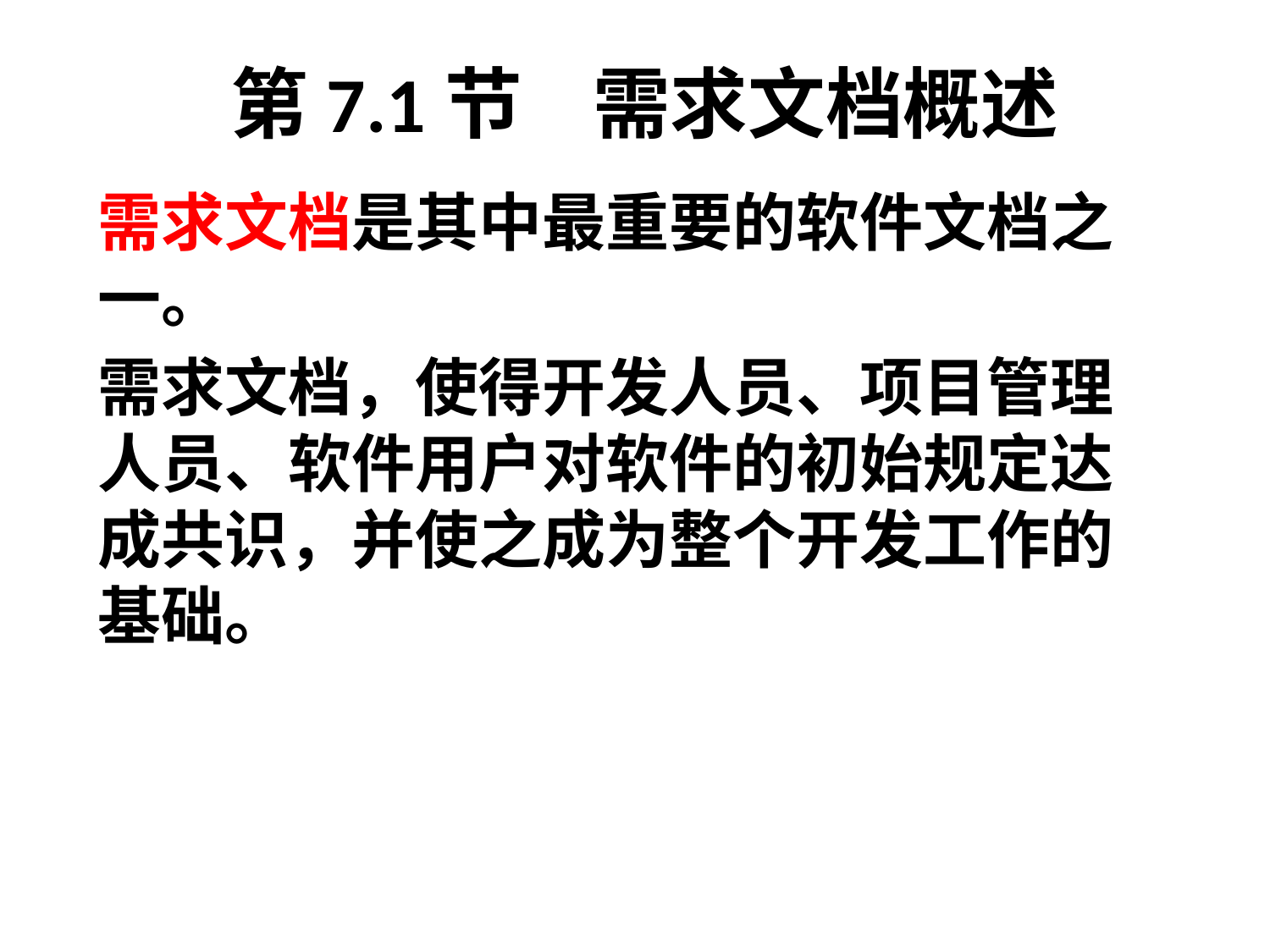

# 第7.1节    需求文档概述
需求文档是其中最重要的软件文档之一。
需求文档，使得开发人员、项目管理人员、软件用户对软件的初始规定达成共识，并使之成为整个开发工作的基础。